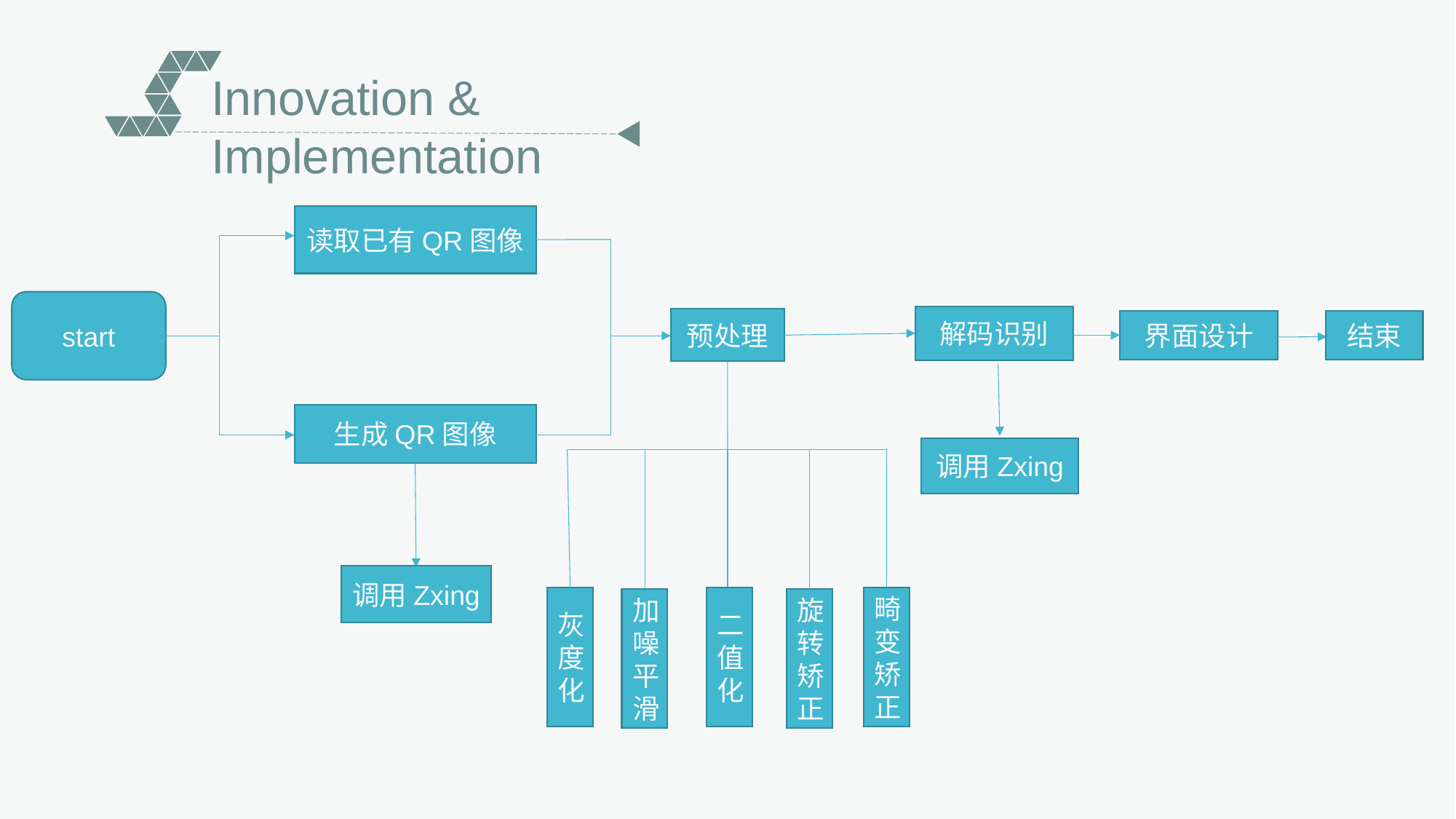

Innovation & Implementation

读取已有QR图像
start
解码识别
预处理
界面设计
结束
生成QR图像
调用Zxing
调用Zxing
灰度化
二值化
畸变矫正
加噪平滑
旋转矫正